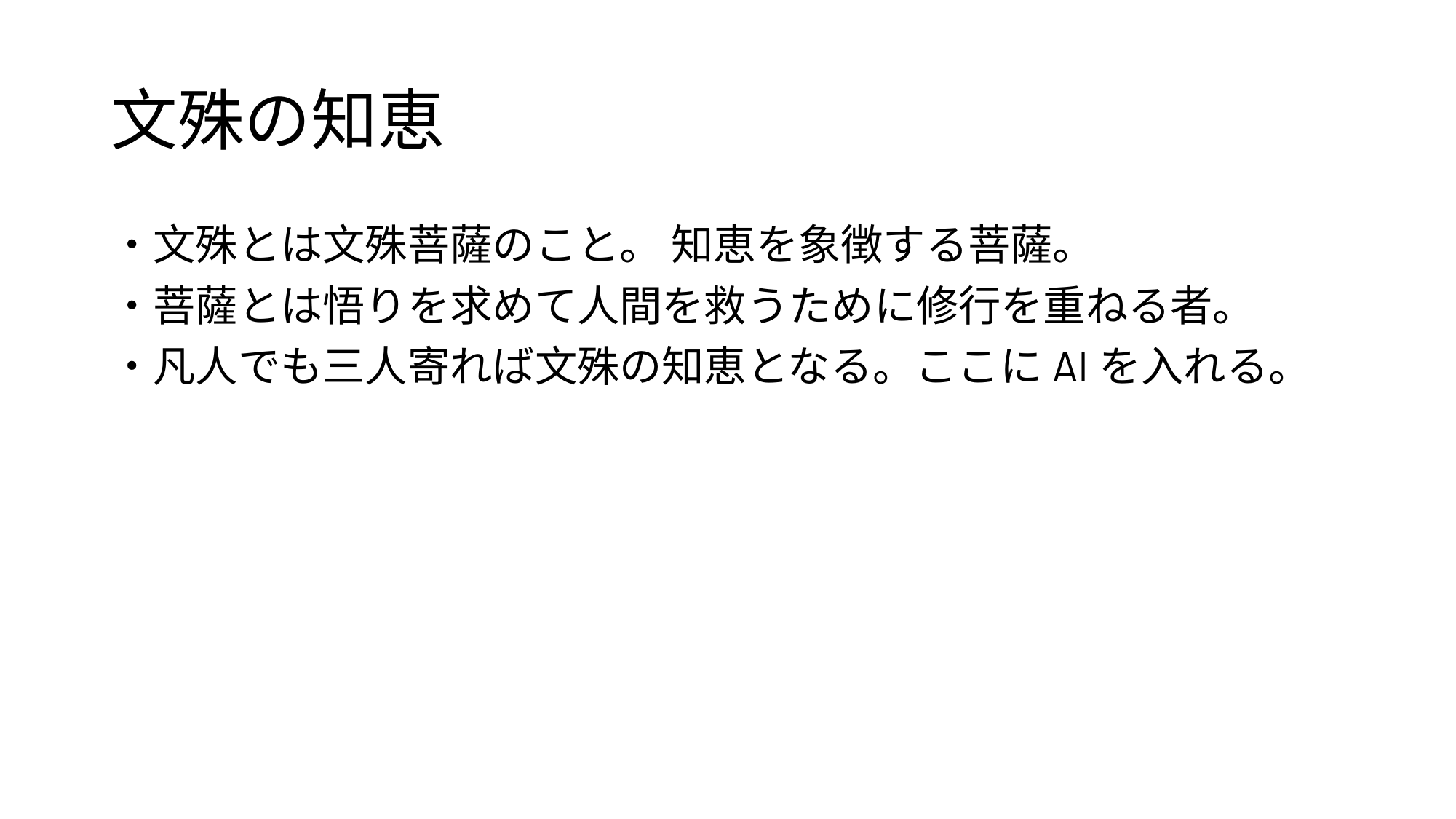

# 文殊の知恵
・文殊とは文殊菩薩のこと。 知恵を象徴する菩薩。
・菩薩とは悟りを求めて人間を救うために修行を重ねる者。
・凡人でも三人寄れば文殊の知恵となる。ここにAIを入れる。